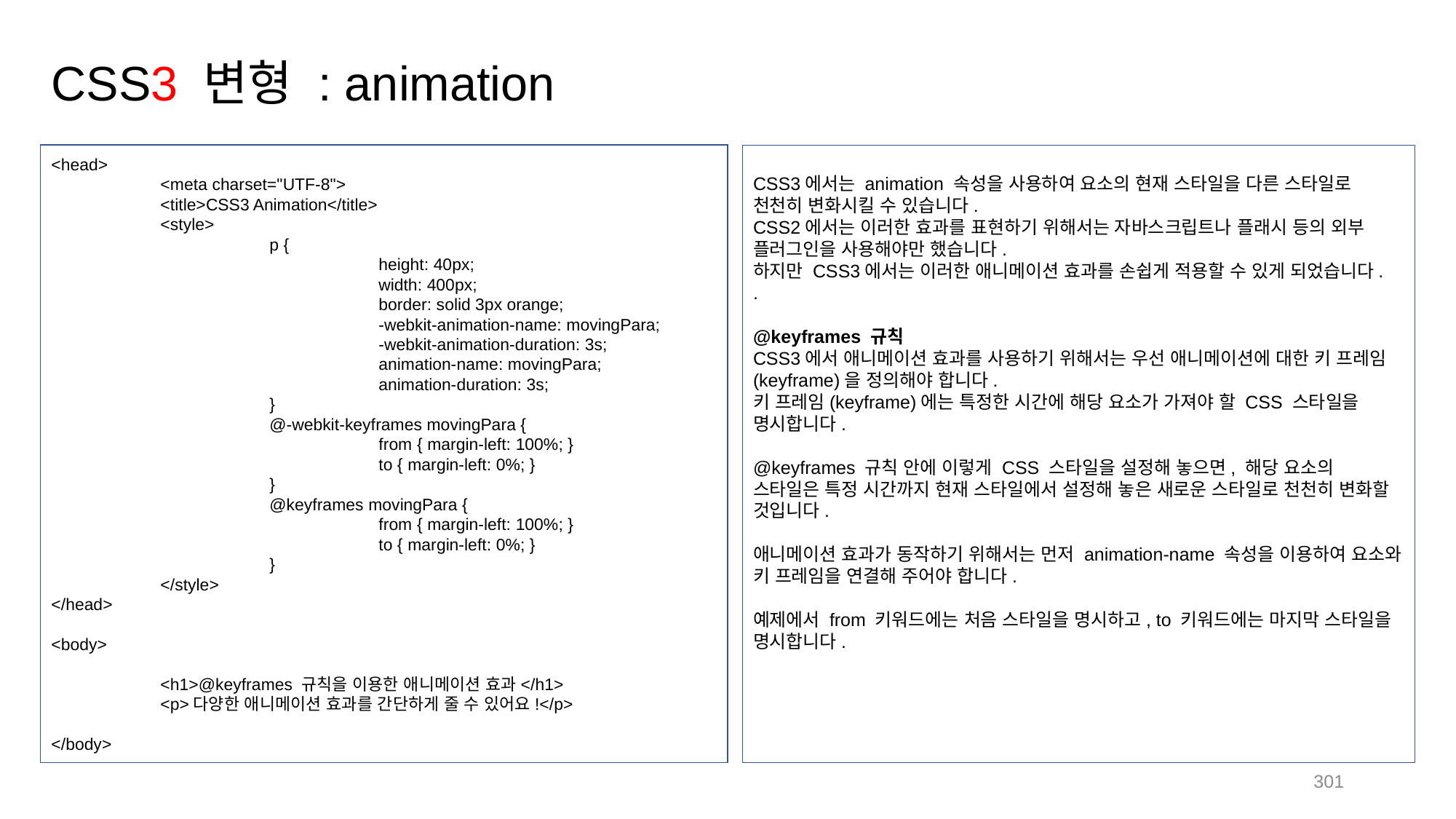

# CSS3 변형 : animation
<head>
	<meta charset="UTF-8">
	<title>CSS3 Animation</title>
	<style>
		p {
			height: 40px;
			width: 400px;
			border: solid 3px orange;
			-webkit-animation-name: movingPara;
			-webkit-animation-duration: 3s;
			animation-name: movingPara;
			animation-duration: 3s;
		}
		@-webkit-keyframes movingPara {
			from { margin-left: 100%; }
			to { margin-left: 0%; }
		}
		@keyframes movingPara {
			from { margin-left: 100%; }
			to { margin-left: 0%; }
		}
	</style>
</head>

<body>

	<h1>@keyframes 규칙을 이용한 애니메이션 효과</h1>
	<p>다양한 애니메이션 효과를 간단하게 줄 수 있어요!</p>

</body>

CSS3에서는 animation 속성을 사용하여 요소의 현재 스타일을 다른 스타일로 천천히 변화시킬 수 있습니다.
CSS2에서는 이러한 효과를 표현하기 위해서는 자바스크립트나 플래시 등의 외부 플러그인을 사용해야만 했습니다.
하지만 CSS3에서는 이러한 애니메이션 효과를 손쉽게 적용할 수 있게 되었습니다.
.

@keyframes 규칙
CSS3에서 애니메이션 효과를 사용하기 위해서는 우선 애니메이션에 대한 키 프레임(keyframe)을 정의해야 합니다.
키 프레임(keyframe)에는 특정한 시간에 해당 요소가 가져야 할 CSS 스타일을 명시합니다.

@keyframes 규칙 안에 이렇게 CSS 스타일을 설정해 놓으면, 해당 요소의 스타일은 특정 시간까지 현재 스타일에서 설정해 놓은 새로운 스타일로 천천히 변화할 것입니다.

애니메이션 효과가 동작하기 위해서는 먼저 animation-name 속성을 이용하여 요소와 키 프레임을 연결해 주어야 합니다.

예제에서 from 키워드에는 처음 스타일을 명시하고, to 키워드에는 마지막 스타일을 명시합니다.
301